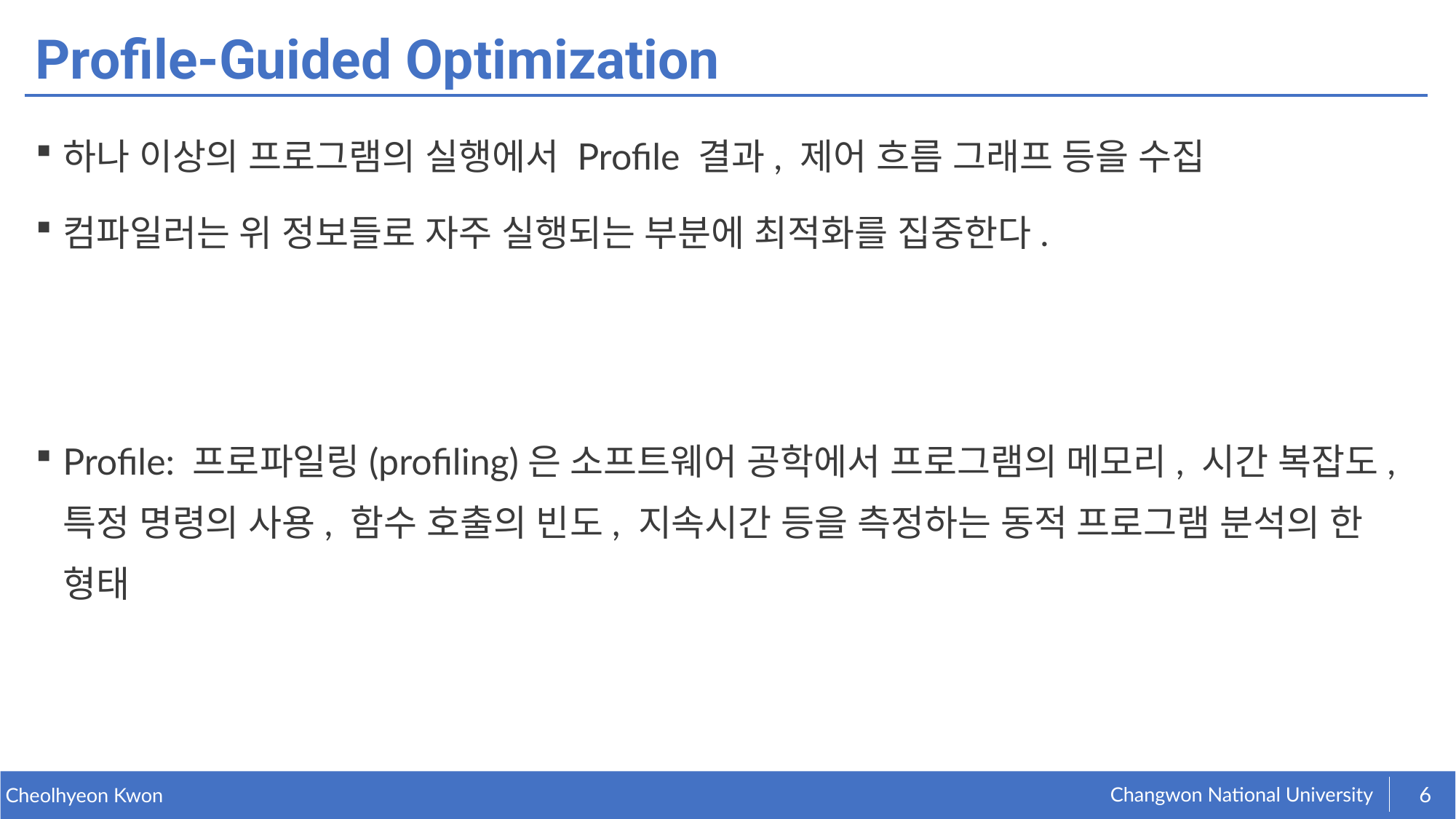

# Profile-Guided Optimization
하나 이상의 프로그램의 실행에서 Profile 결과, 제어 흐름 그래프 등을 수집
컴파일러는 위 정보들로 자주 실행되는 부분에 최적화를 집중한다.

Profile: 프로파일링(profiling)은 소프트웨어 공학에서 프로그램의 메모리, 시간 복잡도, 특정 명령의 사용, 함수 호출의 빈도, 지속시간 등을 측정하는 동적 프로그램 분석의 한 형태
6